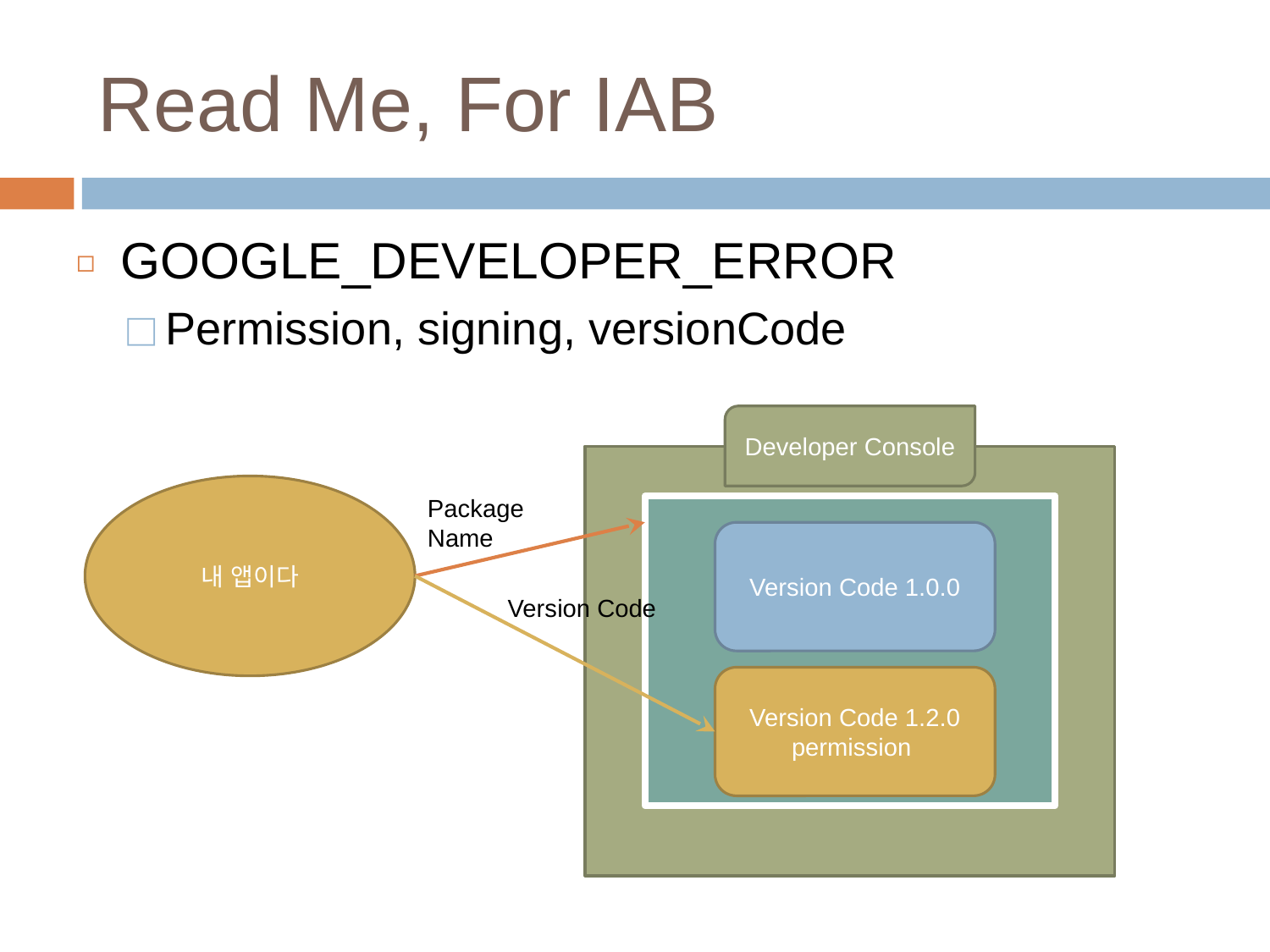

# Read Me, For IAB
GOOGLE_DEVELOPER_ERROR
Permission, signing, versionCode

Developer Console

내 앱이다
Package Name

Version Code 1.0.0
Version Code
Version Code 1.2.0
permission